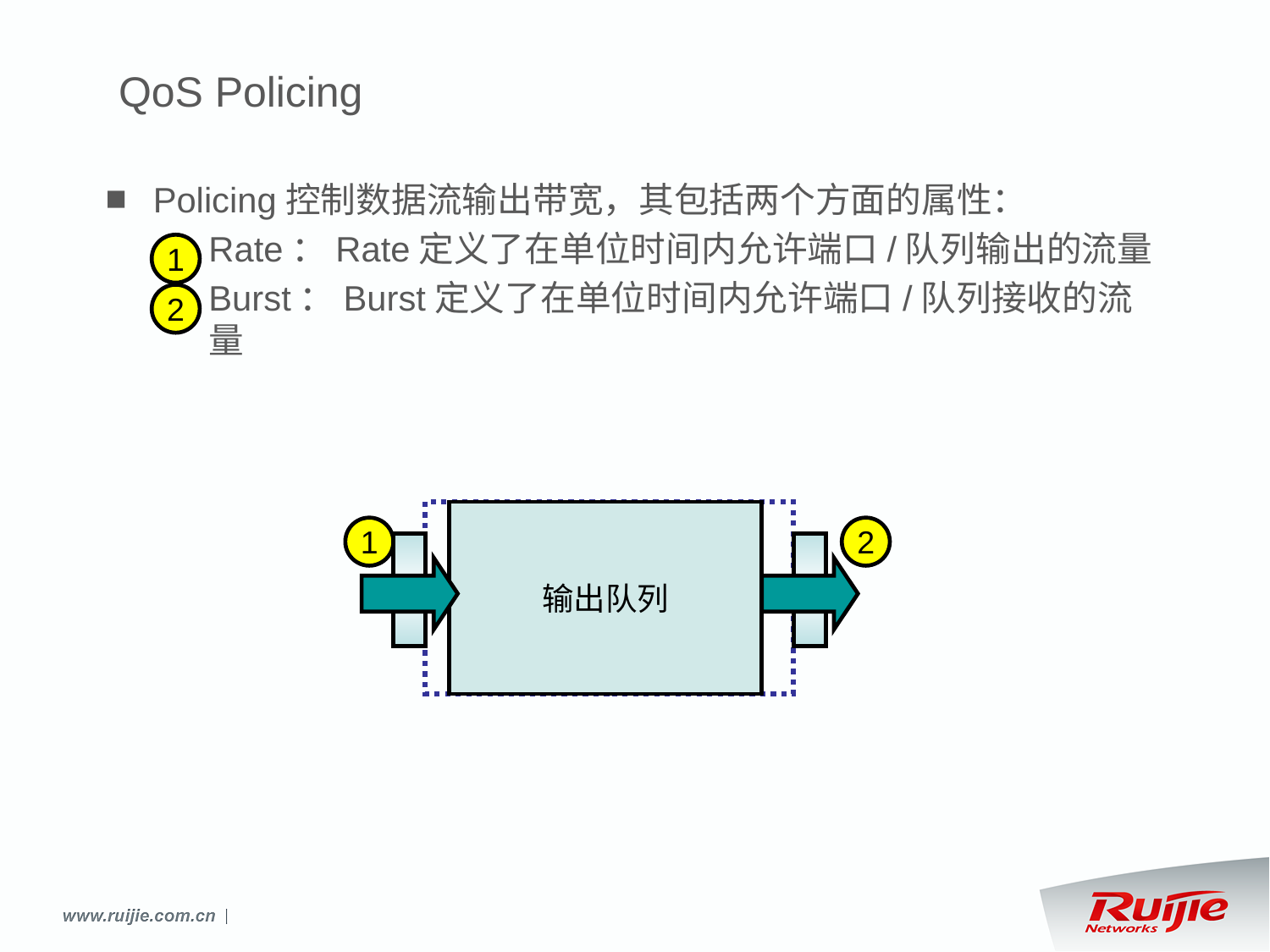

# QoS Policing
Policing控制数据流输出带宽，其包括两个方面的属性：
Rate：Rate定义了在单位时间内允许端口/队列输出的流量
Burst：Burst定义了在单位时间内允许端口/队列接收的流量

1
2

输出队列
1
2